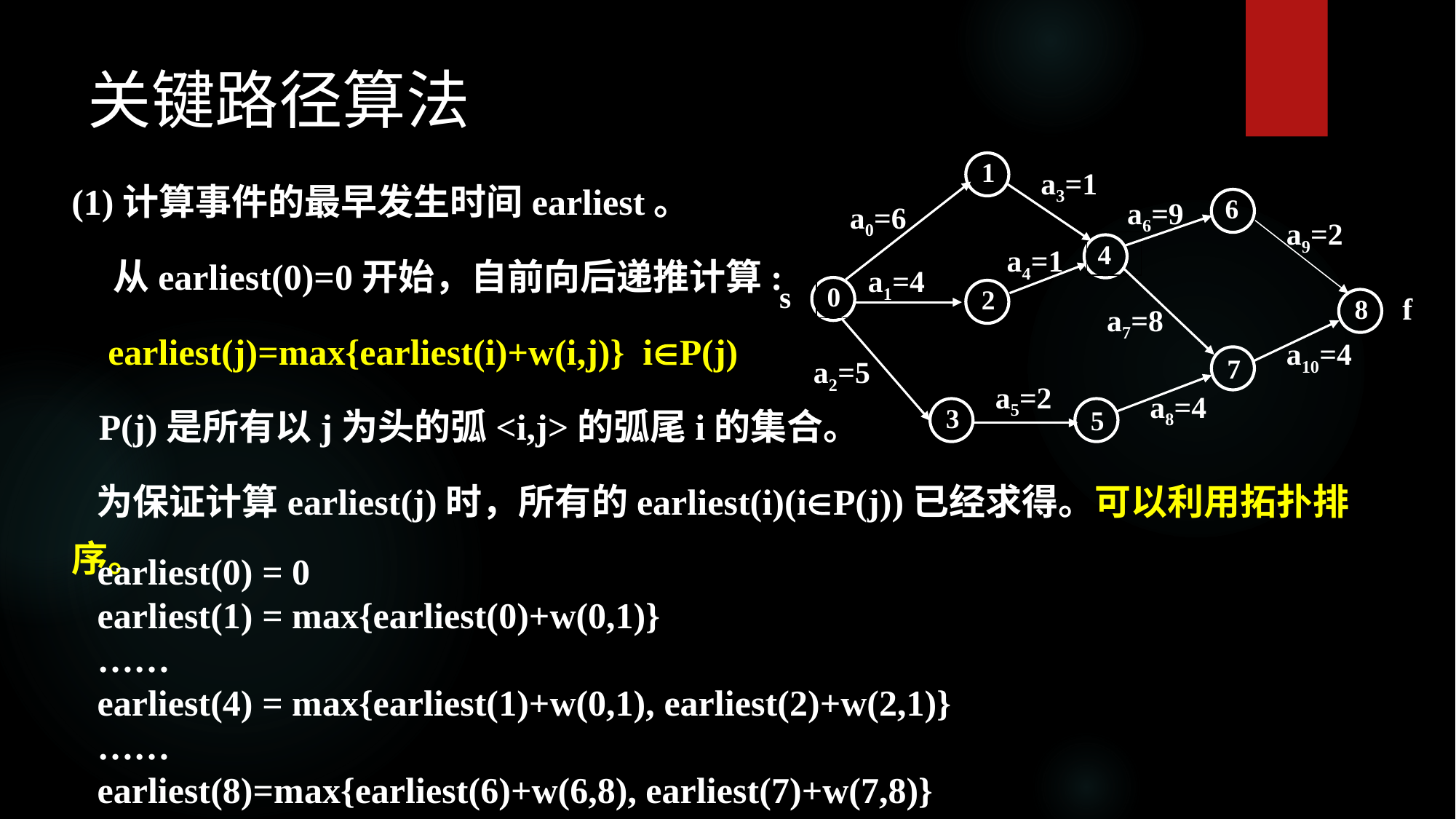

关键路径算法
1

a3=1

6
a6=9

a0=6
a9=2

4

a4=1
a1=4

s
0
2

f
8

a7=8

a10=4
7

a2=5
a5=2

a8=4
3
5

(1)计算事件的最早发生时间earliest。
    从earliest(0)=0开始，自前向后递推计算:
    earliest(j)=max{earliest(i)+w(i,j)}  i∈P(j)
   P(j)是所有以j为头的弧<i,j>的弧尾i的集合。
  为保证计算earliest(j)时，所有的earliest(i)(i∈P(j))已经求得。可以利用拓扑排序。
earliest(0) = 0
earliest(1) = max{earliest(0)+w(0,1)}
……
earliest(4) = max{earliest(1)+w(0,1), earliest(2)+w(2,1)}
……
earliest(8)=max{earliest(6)+w(6,8), earliest(7)+w(7,8)}